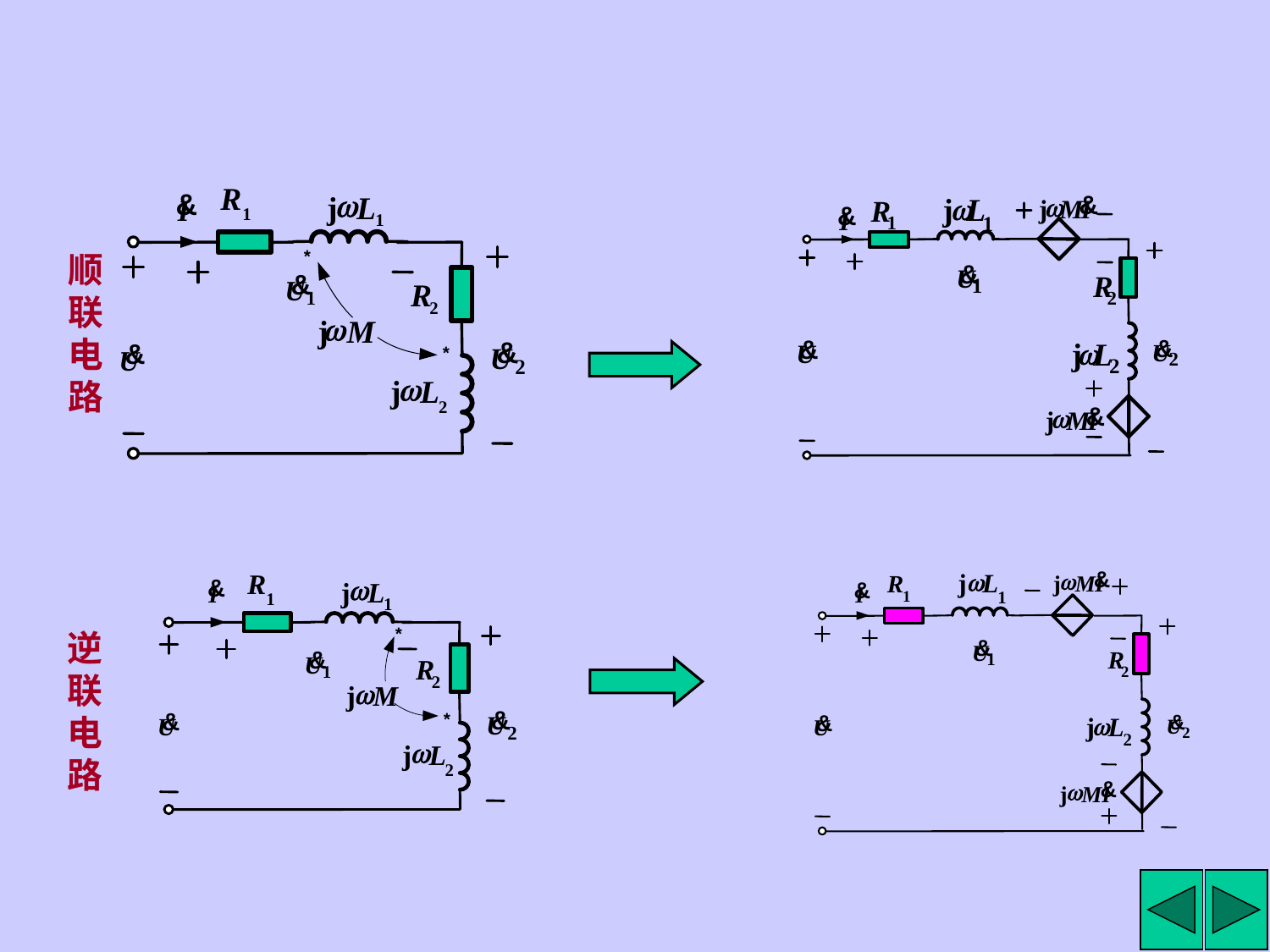

&
ω
M
I
j
j
ω
L
R
&
I

1
1

&
U
1

R
2

&
U
2
&
U
j
ω
L
2

&
ω
M
I
j

R
ω
&
I
j
L
1
1

*

&
U
1

R

2
ω
j
M

&
U
2
&
U

*

ω
j
L
2

顺联电路

&
ω
M
I
j
j
ω
L
R
&
I

1
1

&
U
1

R
2

&
U
2
&
U
j
ω
L
2

&
ω
M
I
j

R
ω
&
I
j
L
1
1

*

&
U
1

R
2
ω
j
M

&
U
2
&
U
*

ω
j
L
2

逆联电路